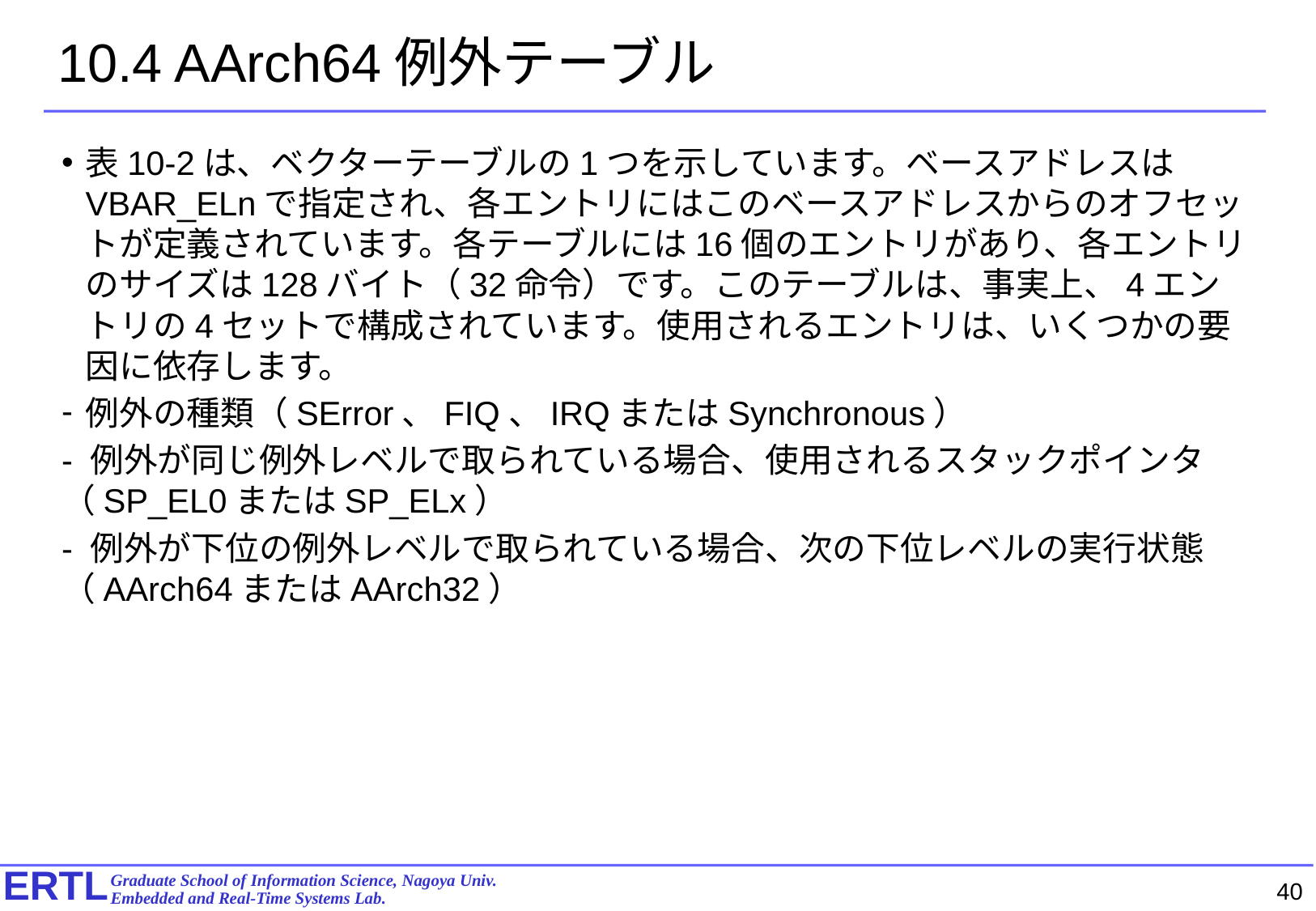

# 10.4 AArch64例外テーブル
表10-2は、ベクターテーブルの1つを示しています。ベースアドレスはVBAR_ELnで指定され、各エントリにはこのベースアドレスからのオフセットが定義されています。各テーブルには16個のエントリがあり、各エントリのサイズは128バイト（32命令）です。このテーブルは、事実上、4エントリの4セットで構成されています。使用されるエントリは、いくつかの要因に依存します。
例外の種類（SError、FIQ、IRQまたはSynchronous）
- 例外が同じ例外レベルで取られている場合、使用されるスタックポインタ（SP_EL0またはSP_ELx）
- 例外が下位の例外レベルで取られている場合、次の下位レベルの実行状態（AArch64またはAArch32）

40